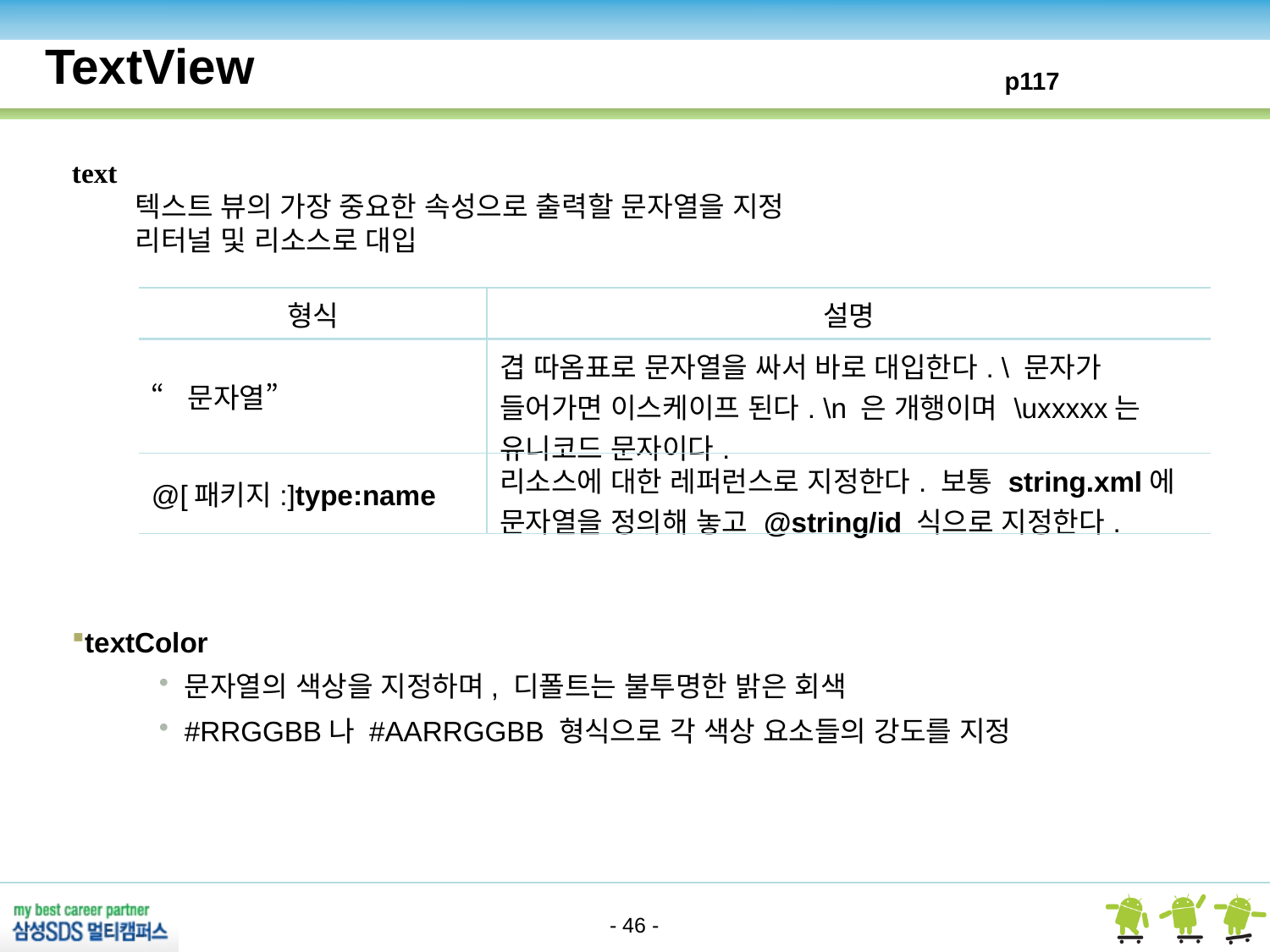

TextView
p117
text
텍스트 뷰의 가장 중요한 속성으로 출력할 문자열을 지정
리터널 및 리소스로 대입
| 형식 | 설명 |
| --- | --- |
| “문자열” | 겹 따옴표로 문자열을 싸서 바로 대입한다. \ 문자가 들어가면 이스케이프 된다. \n 은 개행이며 \uxxxxx는 유니코드 문자이다. |
| @[패키지:]type:name | 리소스에 대한 레퍼런스로 지정한다. 보통 string.xml에 문자열을 정의해 놓고 @string/id 식으로 지정한다. |
textColor
문자열의 색상을 지정하며, 디폴트는 불투명한 밝은 회색
#RRGGBB나 #AARRGGBB 형식으로 각 색상 요소들의 강도를 지정
- 46 -